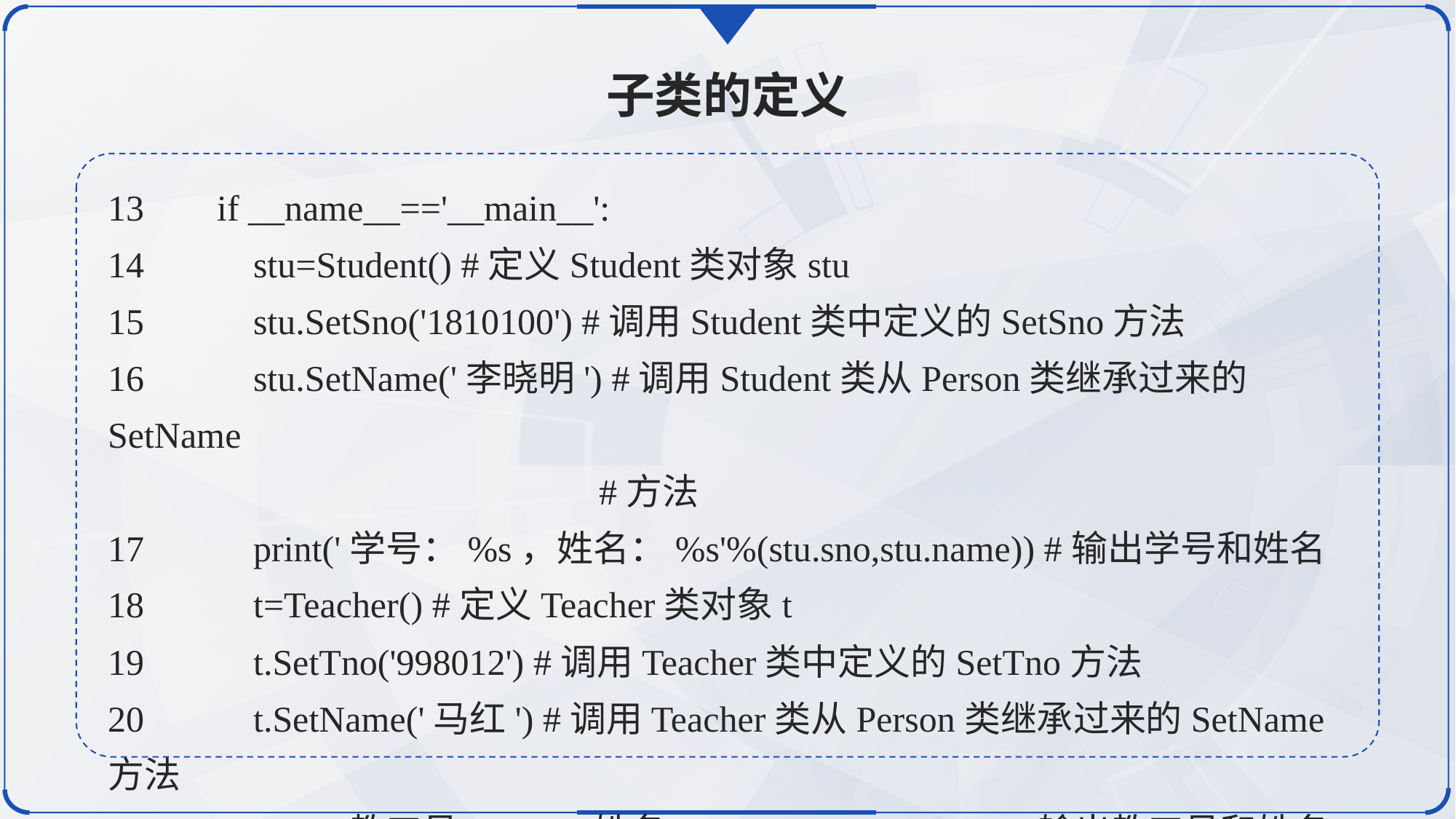

子类的定义

13	if __name__=='__main__':
14	    stu=Student() #定义Student类对象stu
15	    stu.SetSno('1810100') #调用Student类中定义的SetSno方法
16	    stu.SetName('李晓明') #调用Student类从Person类继承过来的SetName
                			      #方法
17	    print('学号：%s，姓名：%s'%(stu.sno,stu.name)) #输出学号和姓名
18	    t=Teacher() #定义Teacher类对象t
19	    t.SetTno('998012') #调用Teacher类中定义的SetTno方法
20	    t.SetName('马红') #调用Teacher类从Person类继承过来的SetName方法
21	    print('教工号：%s，姓名：%s'%(t.tno,t.name)) #输出教工号和姓名